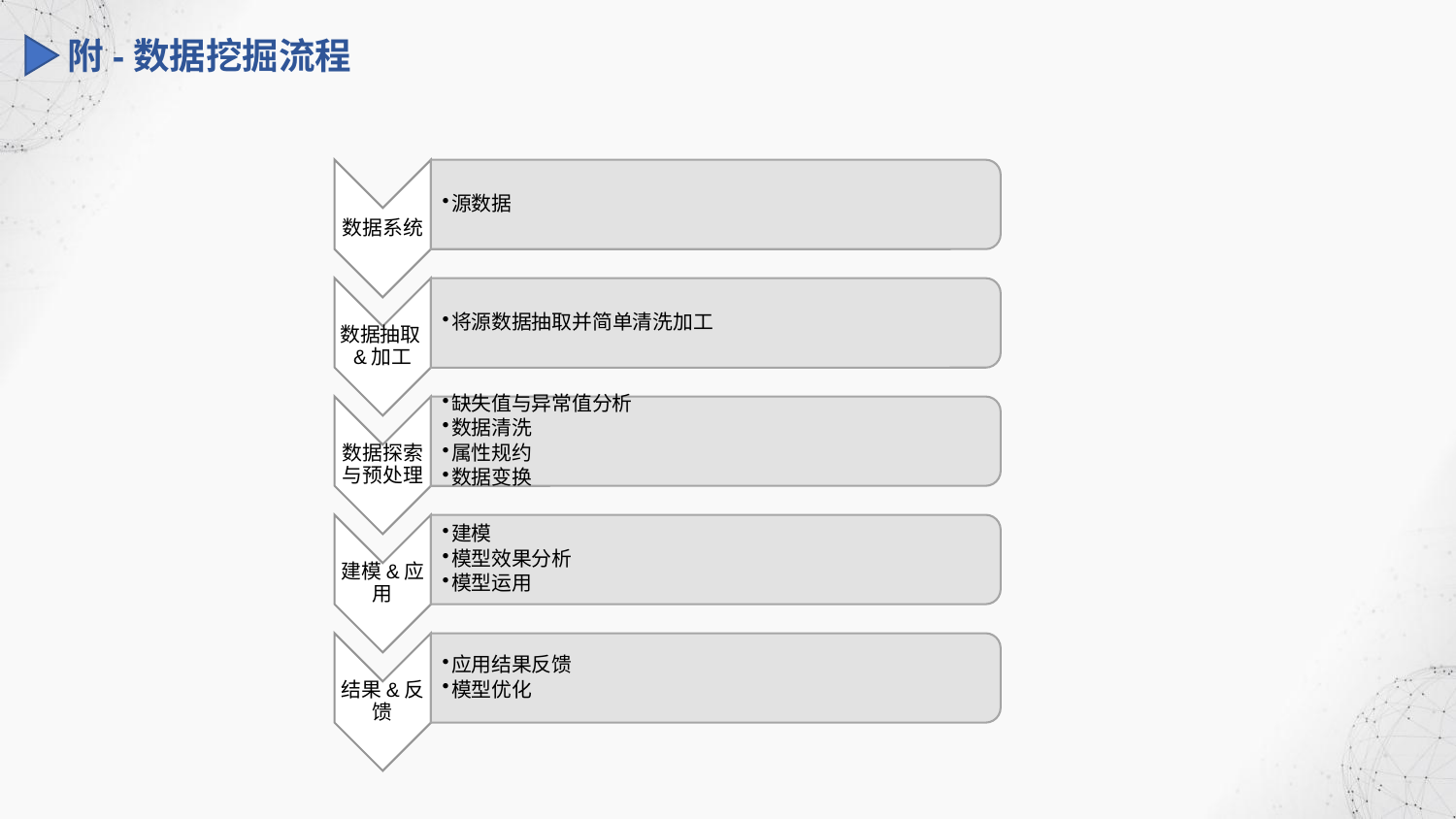

附-数据挖掘流程

数据系统
源数据
数据抽取&加工
将源数据抽取并简单清洗加工
数据探索与预处理
缺失值与异常值分析
数据清洗
属性规约
数据变换
建模&应用
建模
模型效果分析
模型运用
结果&反馈
应用结果反馈
模型优化